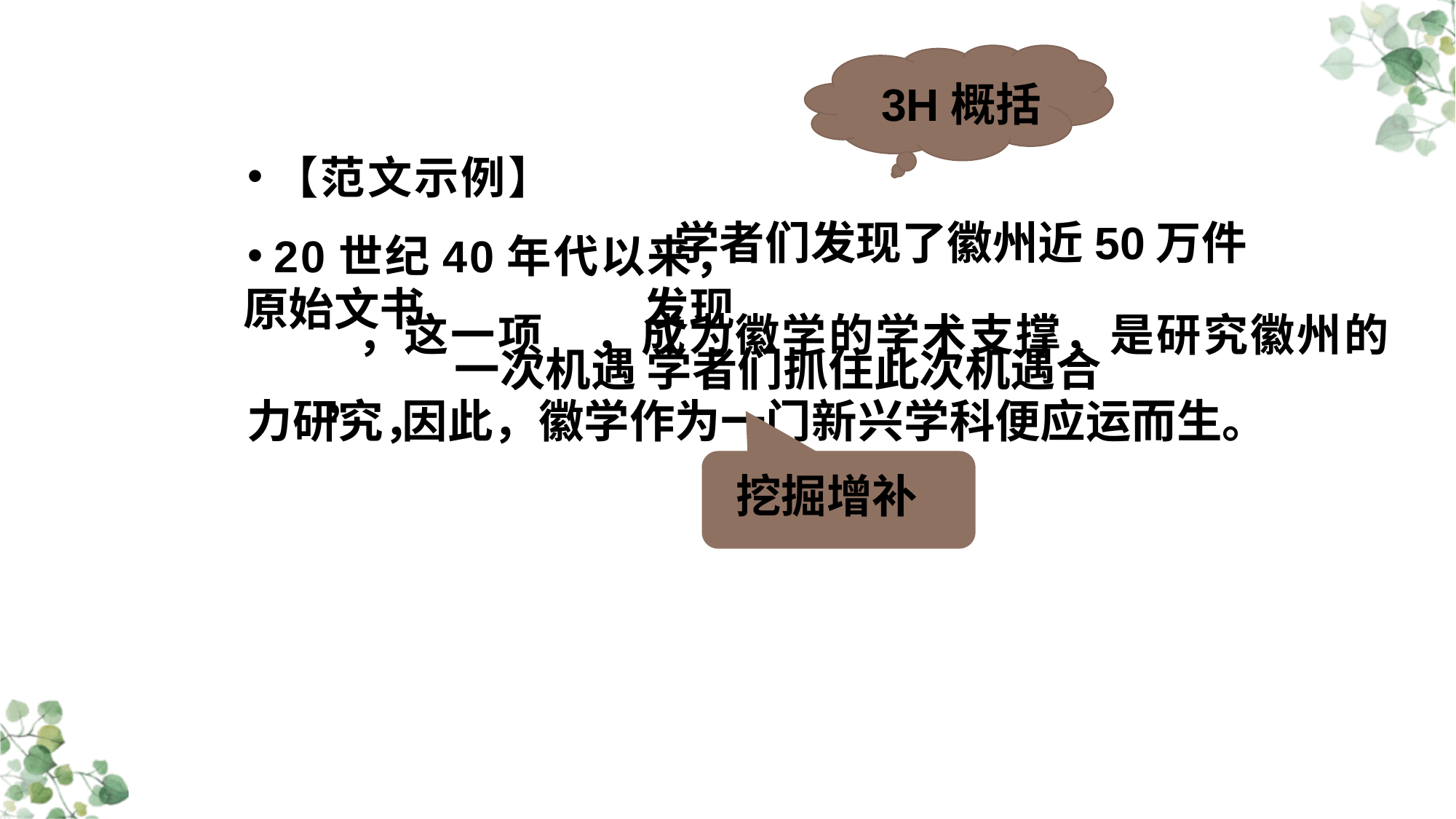

3H概括
【范文示例】
20世纪40年代以来，
        ，这一项    ，成为徽学的学术支撑，是研究徽州的        ，
学者们
发现了徽州近50万件
原始文书
发现
一次机遇 学者们抓住此次机遇合
力研究，
因此，徽学作为一门新
兴学科便应运而生。

挖掘增补